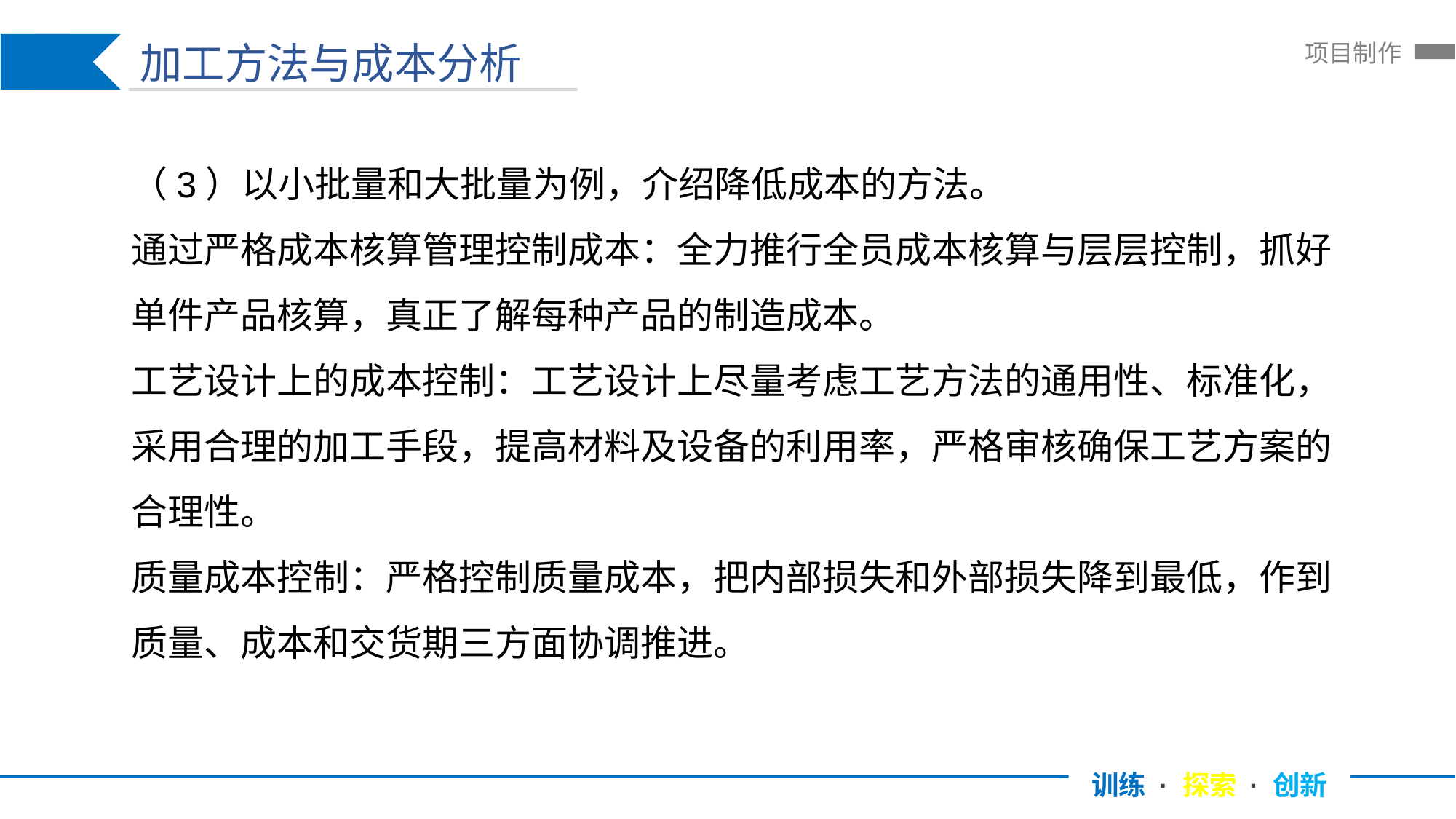

加工方法与成本分析

训练 · 探索 · 创新

项目制作
（3）以小批量和大批量为例，介绍降低成本的方法。
通过严格成本核算管理控制成本：全力推行全员成本核算与层层控制，抓好单件产品核算，真正了解每种产品的制造成本。
工艺设计上的成本控制：工艺设计上尽量考虑工艺方法的通用性、标准化，采用合理的加工手段，提高材料及设备的利用率，严格审核确保工艺方案的合理性。
质量成本控制：严格控制质量成本，把内部损失和外部损失降到最低，作到质量、成本和交货期三方面协调推进。